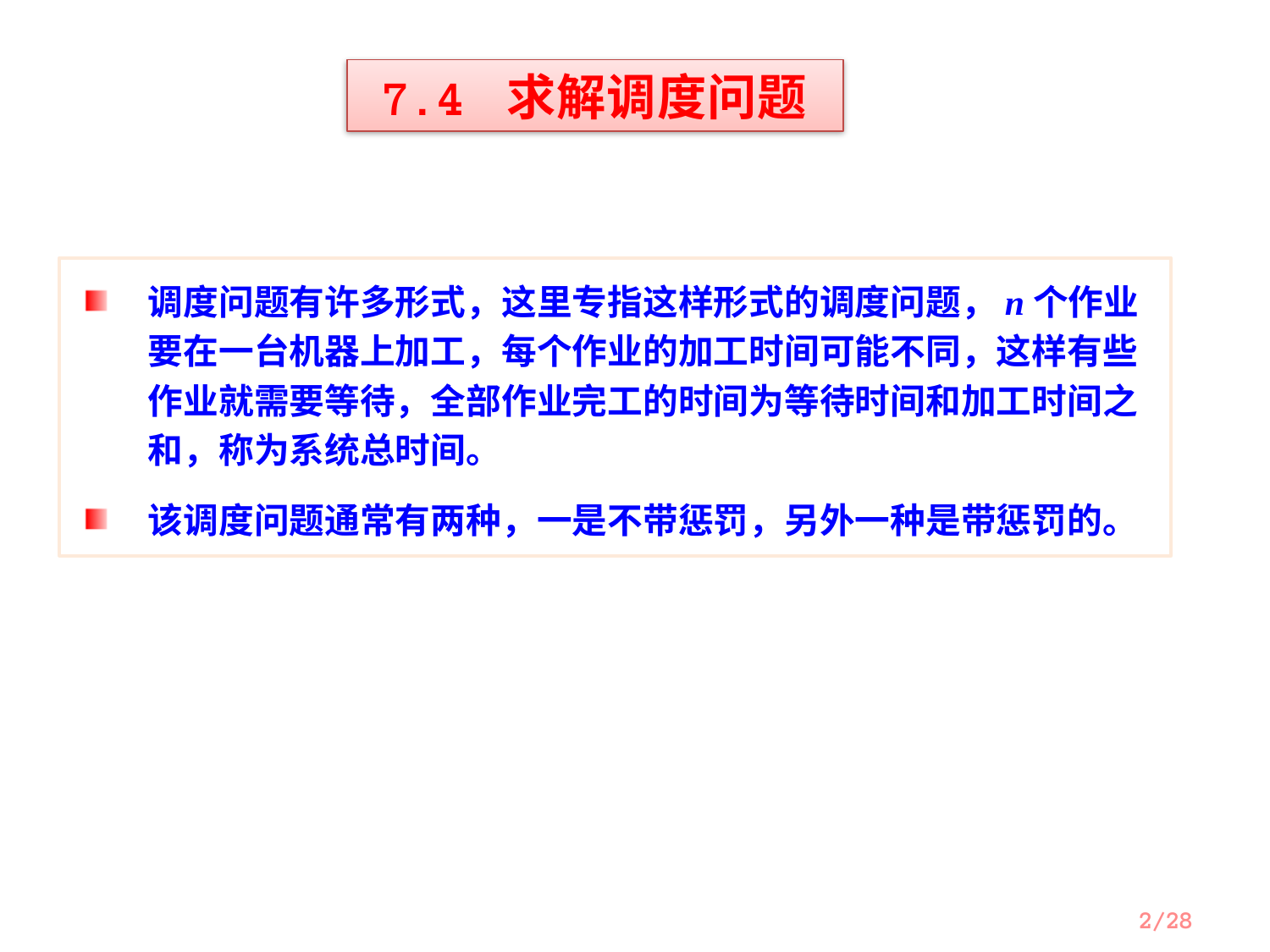

7.4 求解调度问题
调度问题有许多形式，这里专指这样形式的调度问题，n个作业要在一台机器上加工，每个作业的加工时间可能不同，这样有些作业就需要等待，全部作业完工的时间为等待时间和加工时间之和，称为系统总时间。
该调度问题通常有两种，一是不带惩罚，另外一种是带惩罚的。
2/28